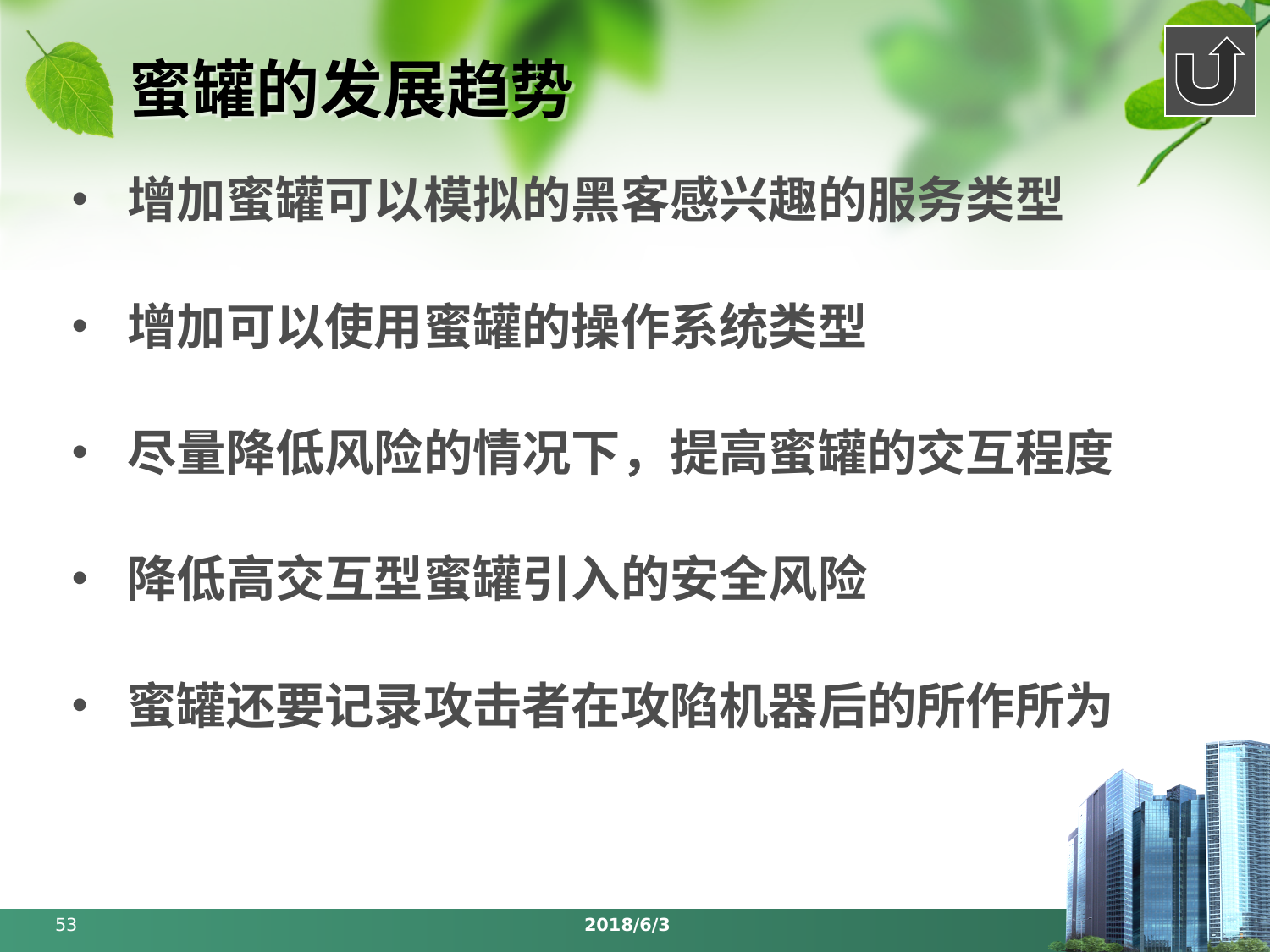

# 蜜罐的发展趋势
• 增加蜜罐可以模拟的黑客感兴趣的服务类型

• 增加可以使用蜜罐的操作系统类型

• 尽量降低风险的情况下，提高蜜罐的交互程度

• 降低高交互型蜜罐引入的安全风险

• 蜜罐还要记录攻击者在攻陷机器后的所作所为
53
2018/6/3